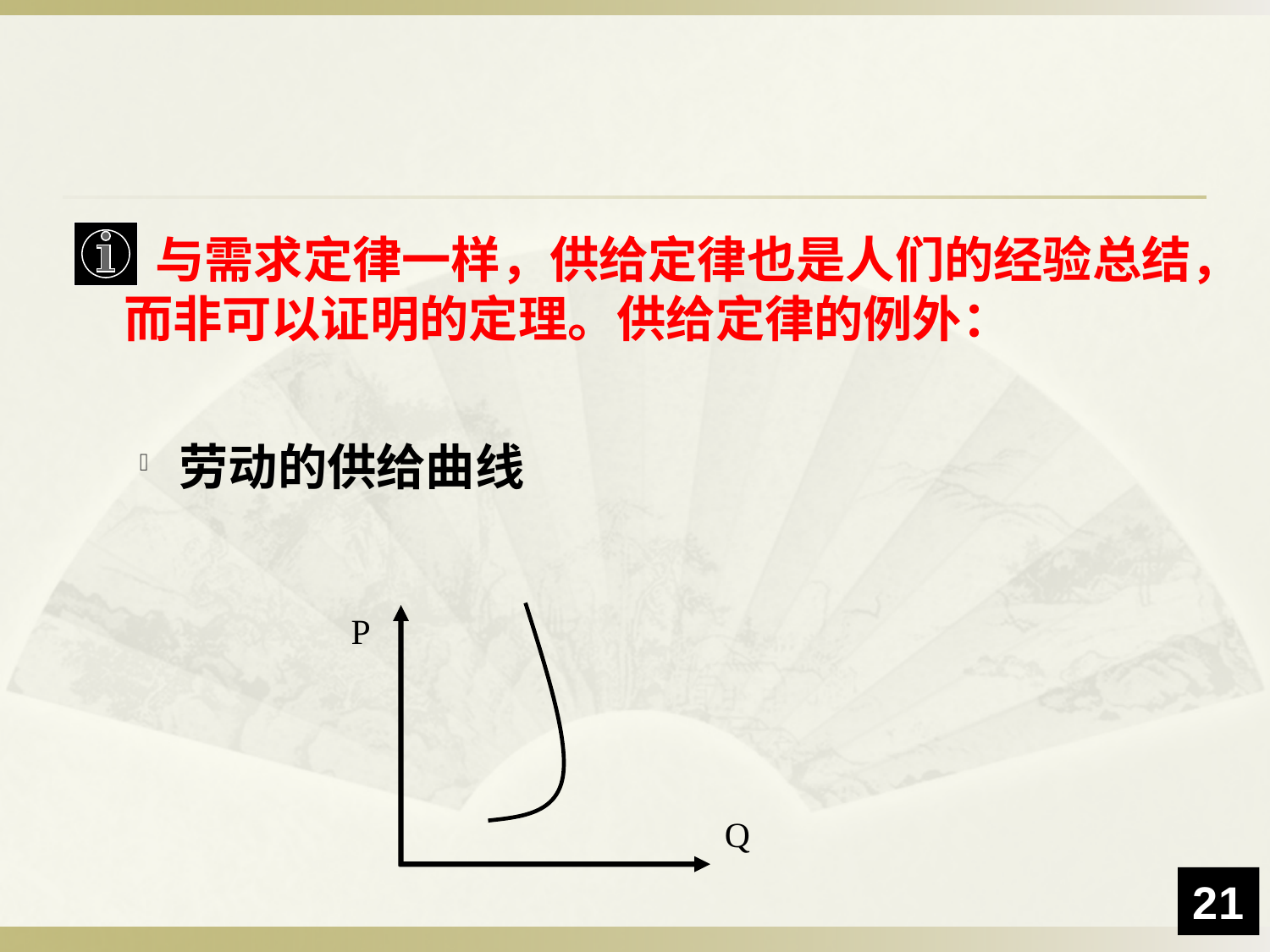

与需求定律一样，供给定律也是人们的经验总结，而非可以证明的定理。供给定律的例外：

劳动的供给曲线

P

Q

21